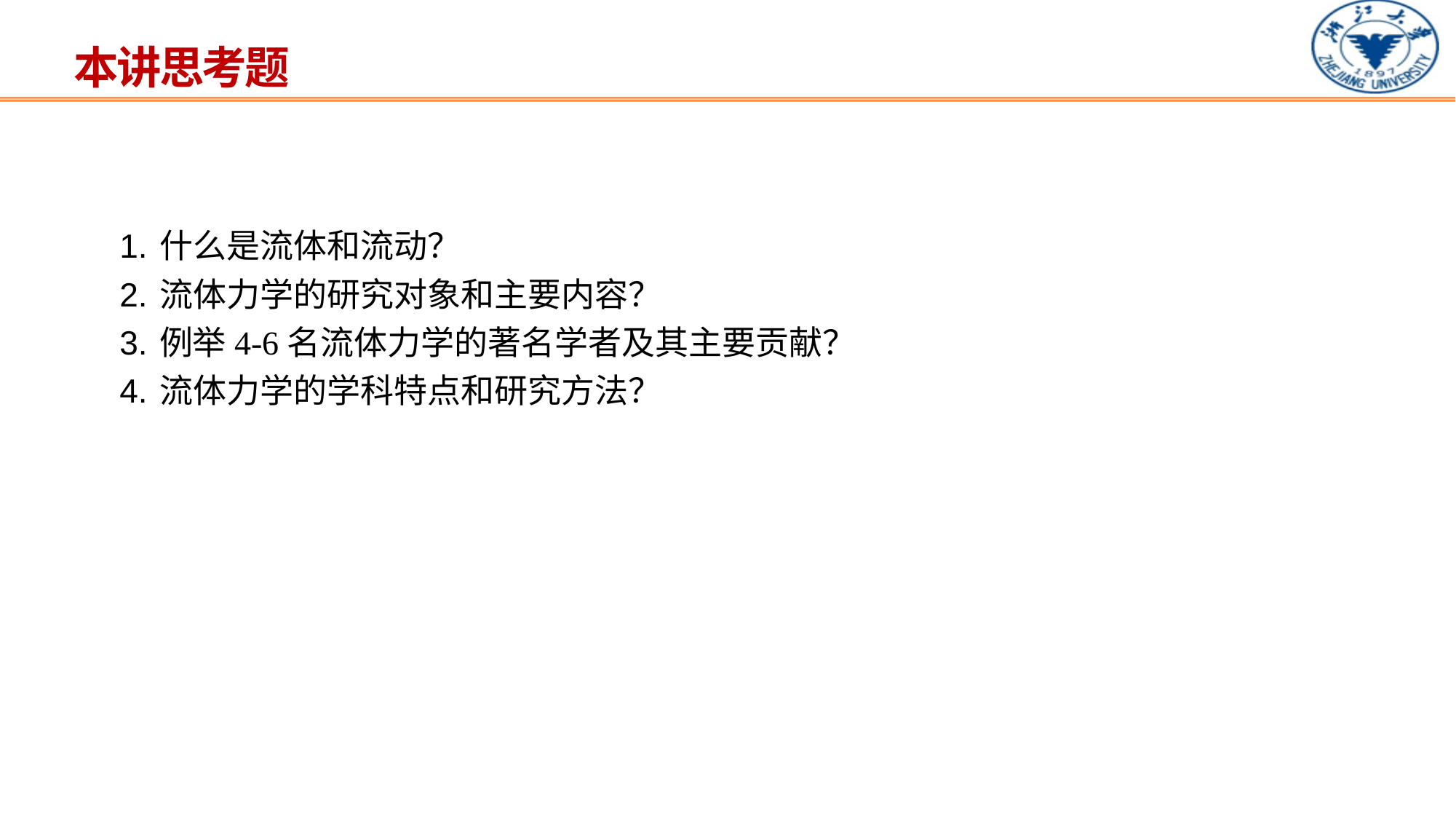

本讲思考题
什么是流体和流动？
流体力学的研究对象和主要内容？
例举4-6名流体力学的著名学者及其主要贡献？
流体力学的学科特点和研究方法？
30